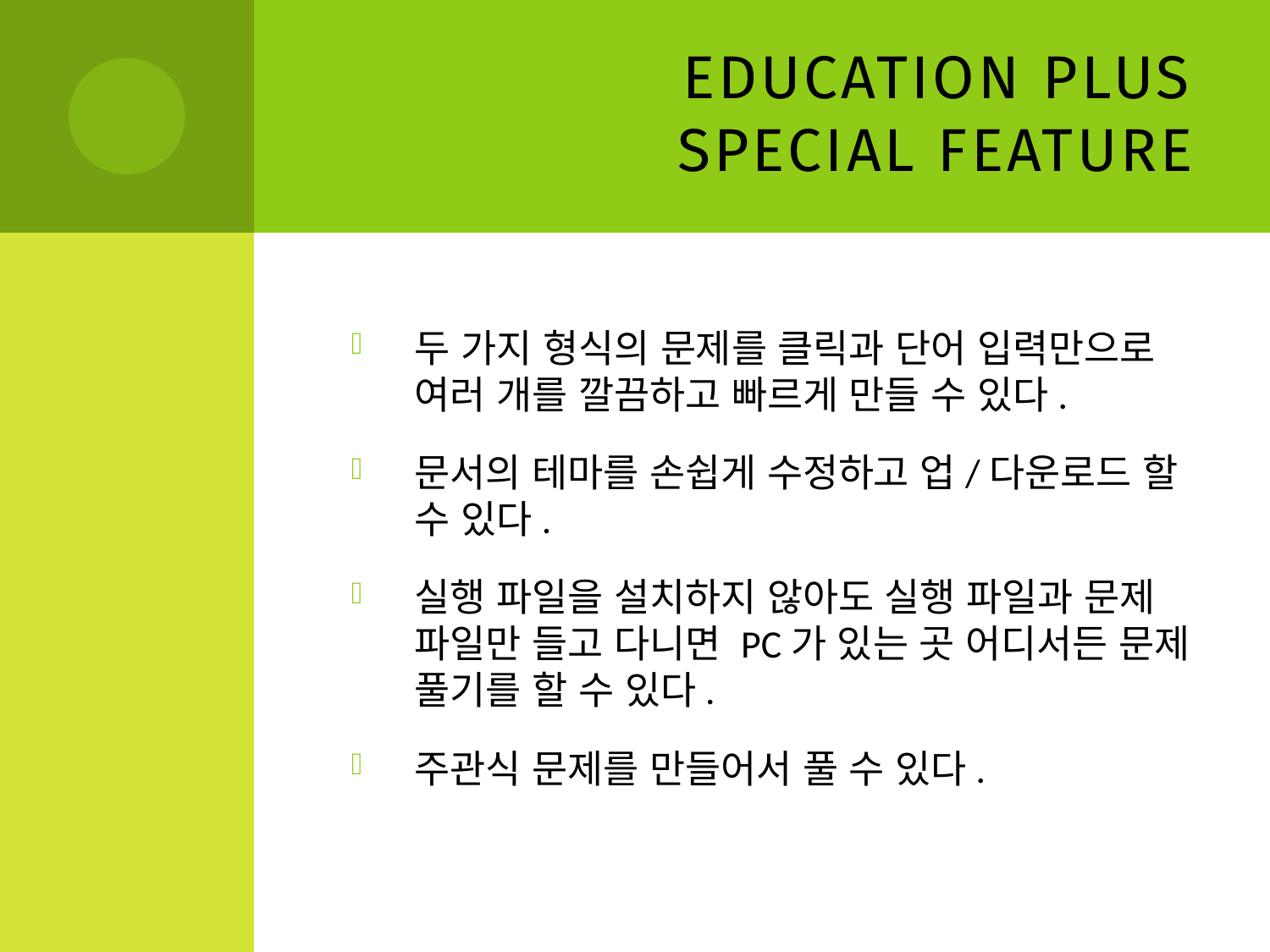

# Education Plus Special Feature
두 가지 형식의 문제를 클릭과 단어 입력만으로 여러 개를 깔끔하고 빠르게 만들 수 있다.
문서의 테마를 손쉽게 수정하고 업/다운로드 할 수 있다.
실행 파일을 설치하지 않아도 실행 파일과 문제 파일만 들고 다니면 PC가 있는 곳 어디서든 문제 풀기를 할 수 있다.
주관식 문제를 만들어서 풀 수 있다.